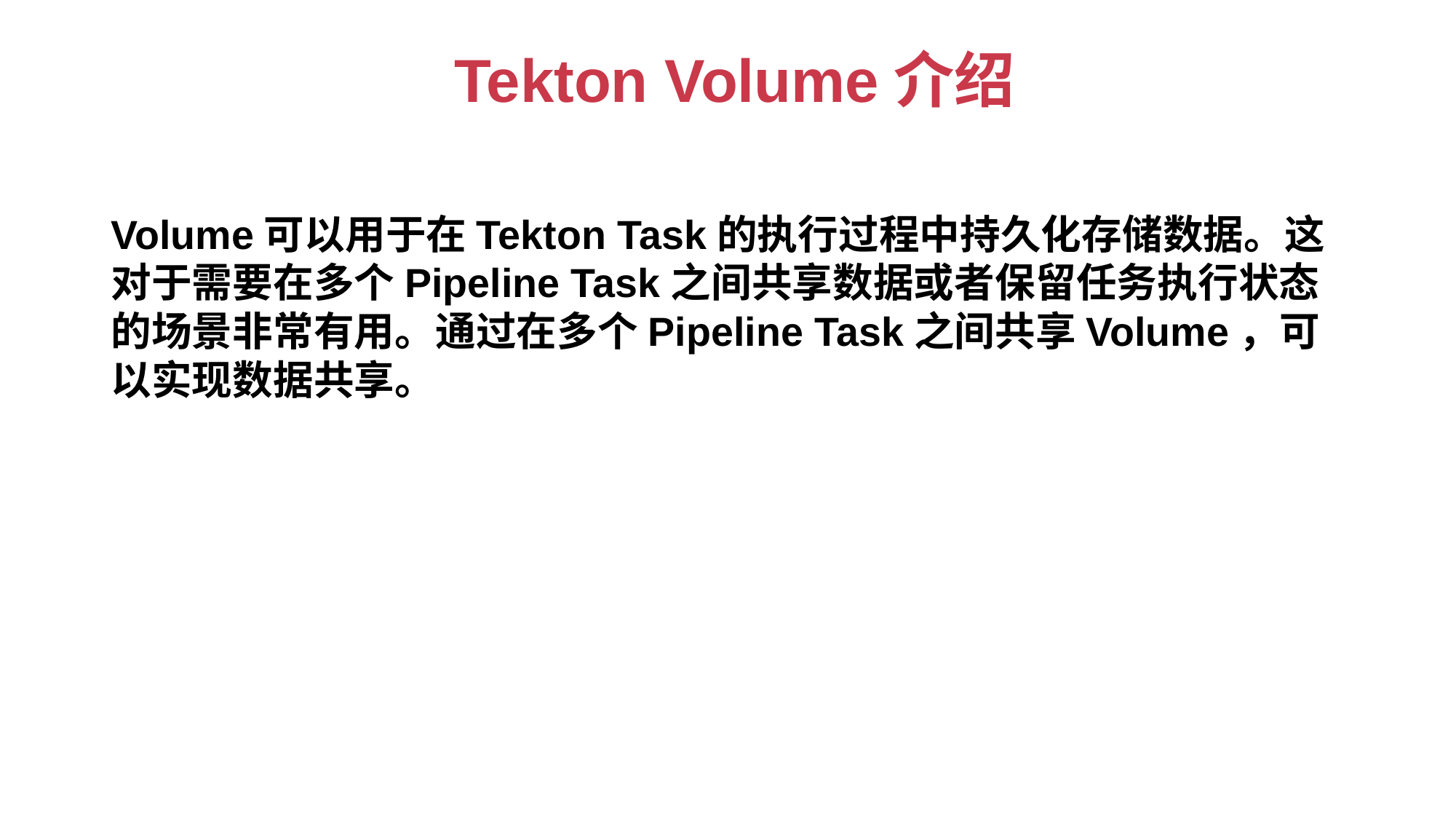

Tekton Volume介绍
Volume可以用于在Tekton Task的执行过程中持久化存储数据。这对于需要在多个Pipeline Task之间共享数据或者保留任务执行状态的场景非常有用。通过在多个Pipeline Task之间共享Volume，可以实现数据共享。